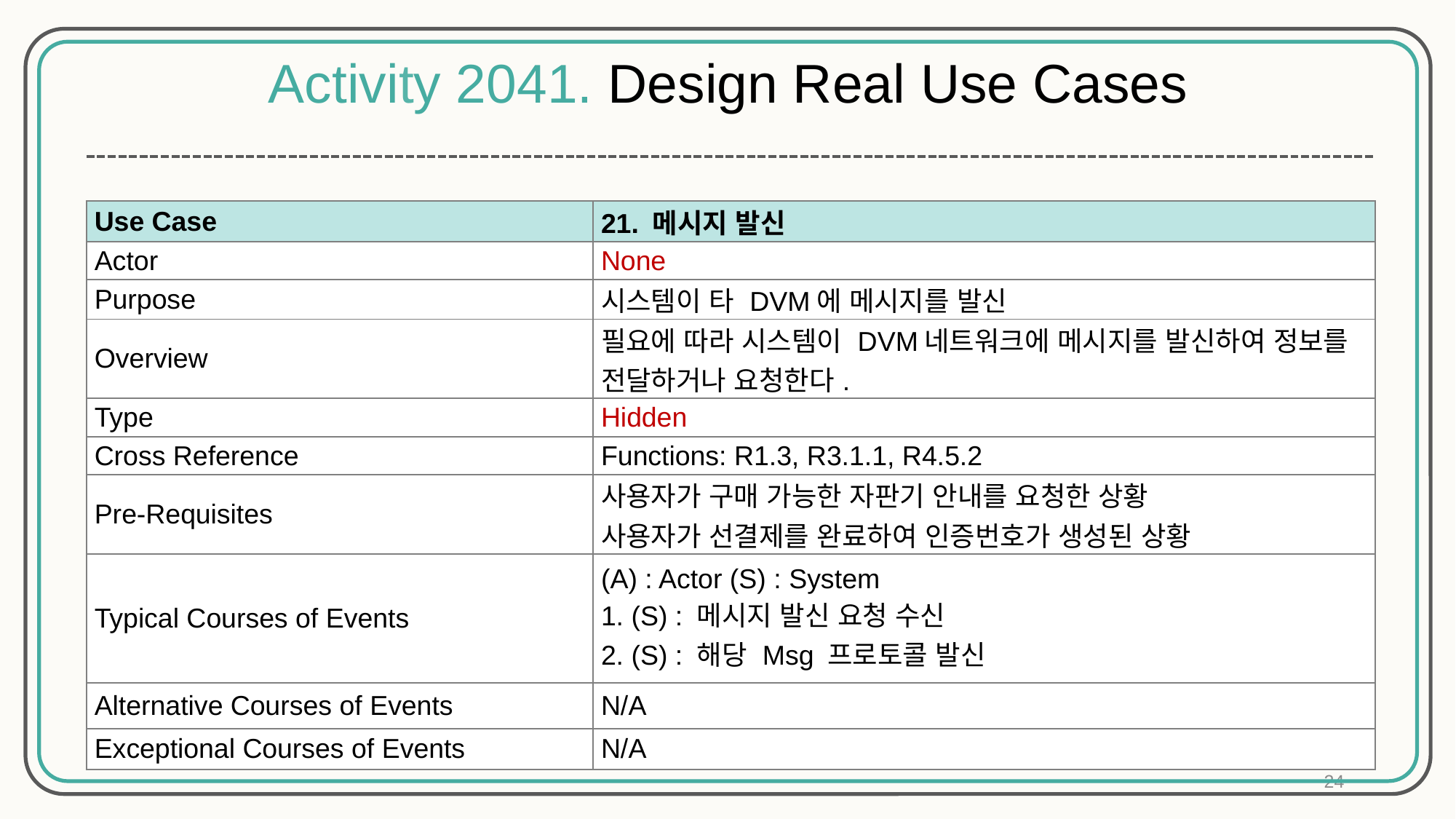

Activity 2041. Design Real Use Cases
| Use Case | 21. 메시지 발신 |
| --- | --- |
| Actor | None |
| Purpose | 시스템이 타 DVM에 메시지를 발신 |
| Overview | 필요에 따라 시스템이 DVM네트워크에 메시지를 발신하여 정보를 전달하거나 요청한다. |
| Type | Hidden |
| Cross Reference | Functions: R1.3, R3.1.1, R4.5.2 |
| Pre-Requisites | 사용자가 구매 가능한 자판기 안내를 요청한 상황 사용자가 선결제를 완료하여 인증번호가 생성된 상황 |
| Typical Courses of Events | (A) : Actor (S) : System 1. (S) : 메시지 발신 요청 수신 2. (S) : 해당 Msg 프로토콜 발신 |
| Alternative Courses of Events | N/A |
| Exceptional Courses of Events | N/A |
24